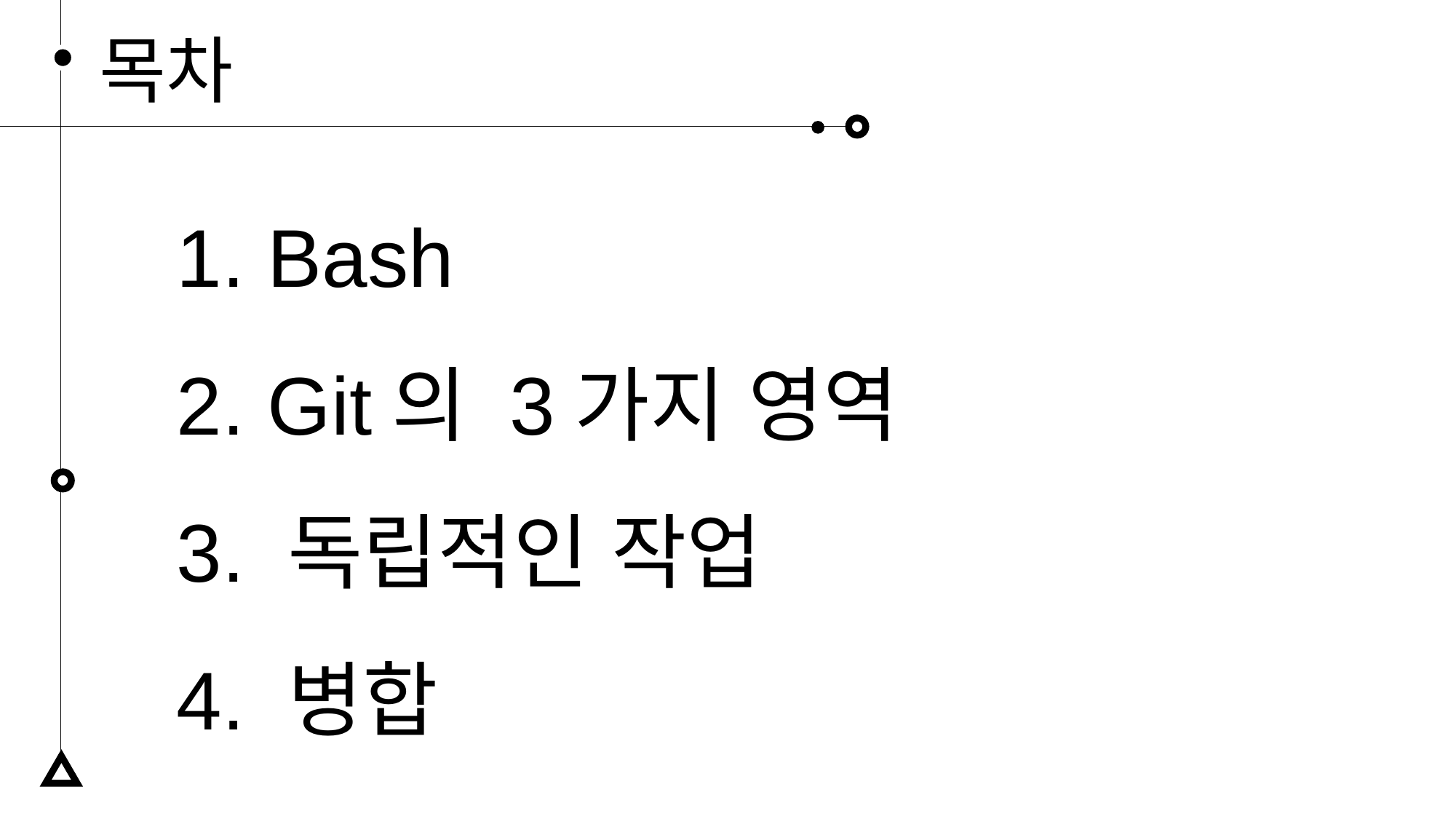

목차
 Bash
 Git의 3가지 영역
 독립적인 작업
 병합